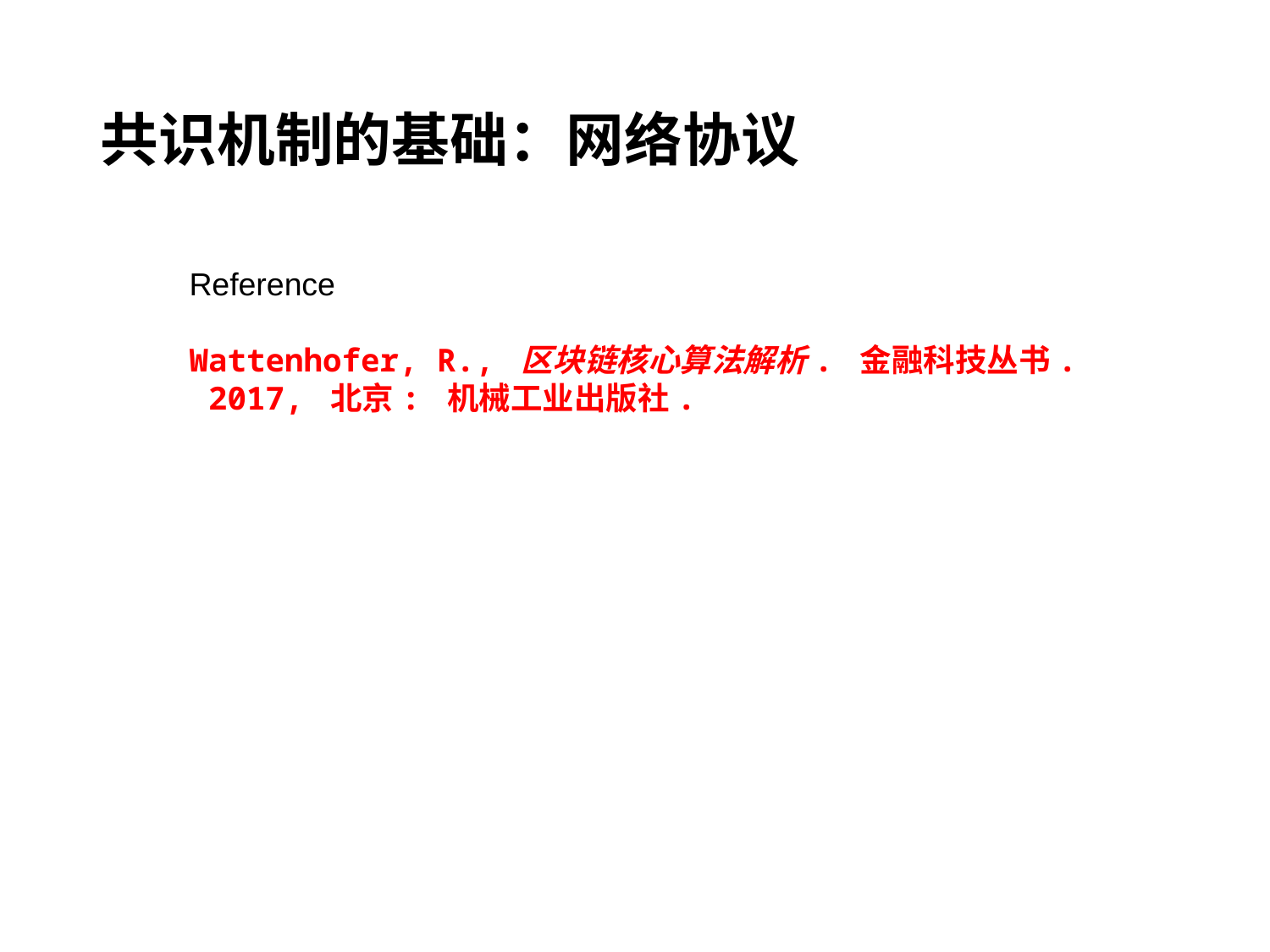

# 共识机制的基础：网络协议
Reference

Wattenhofer, R., 区块链核心算法解析. 金融科技丛书. 2017, 北京: 机械工业出版社.